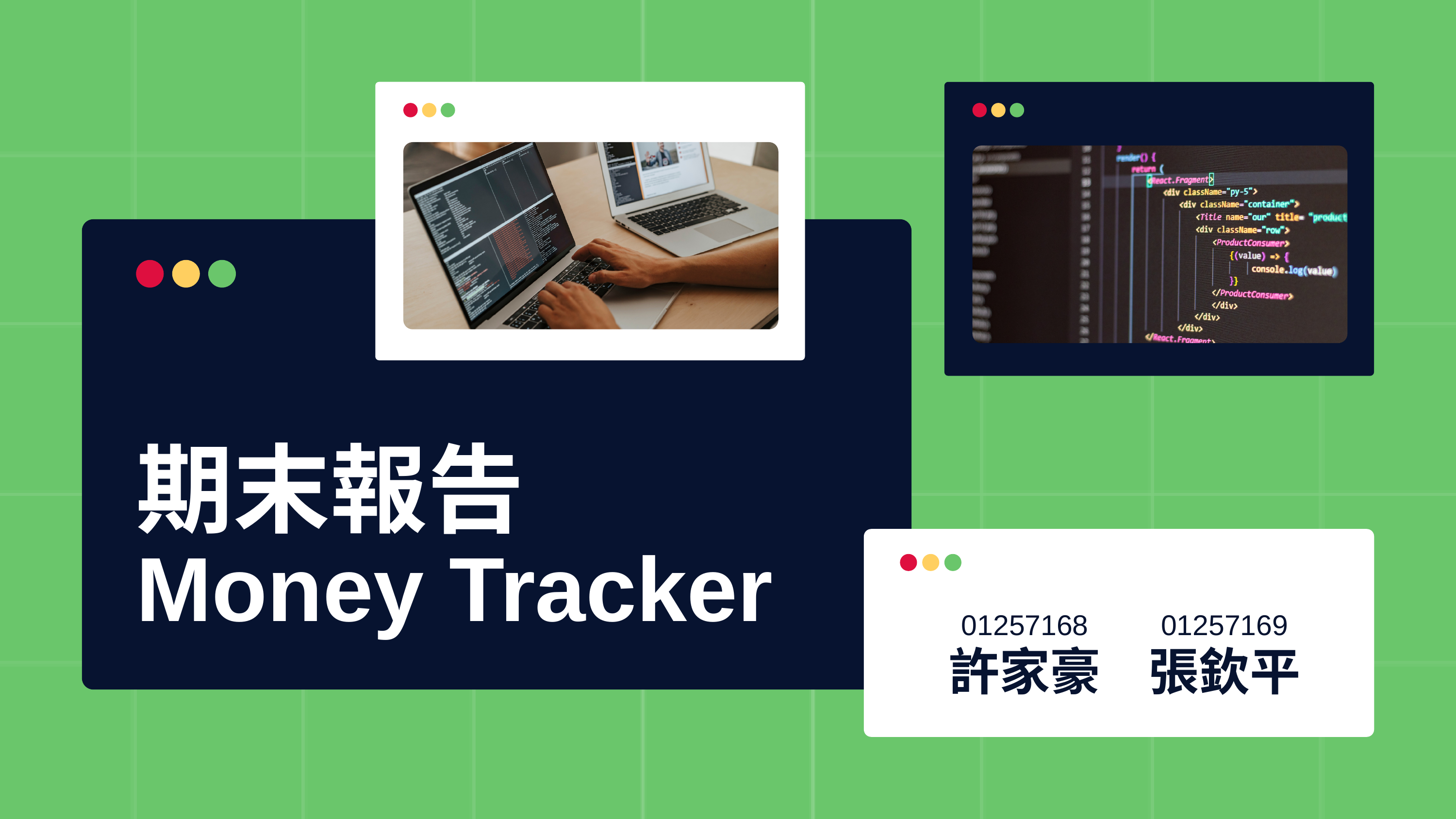

期末報告
Money Tracker

01257168
01257169
許家豪
張欽平